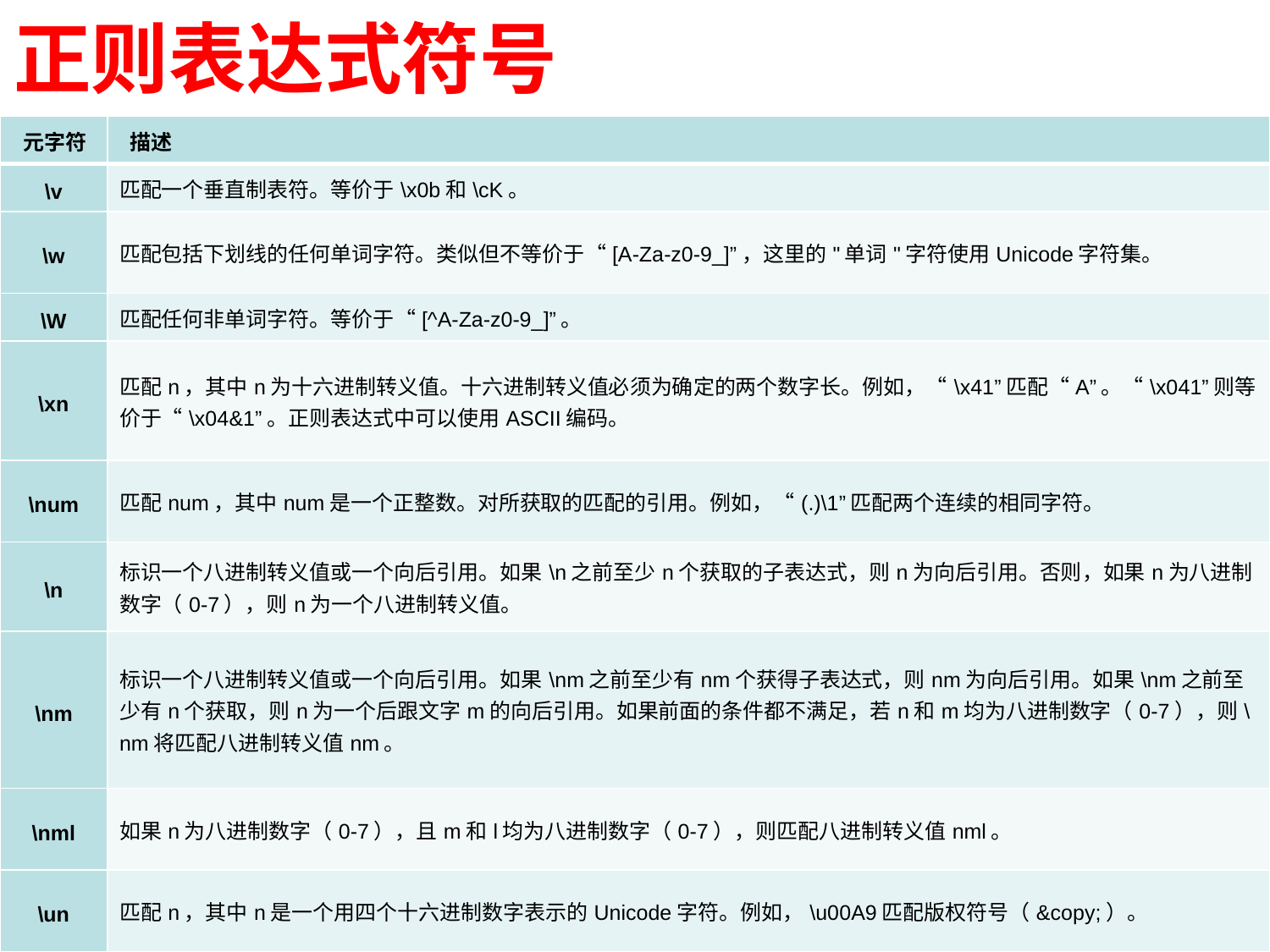

正则表达式符号
| 元字符 | 描述 |
| --- | --- |
| \v | 匹配一个垂直制表符。等价于\x0b和\cK。 |
| \w | 匹配包括下划线的任何单词字符。类似但不等价于“[A-Za-z0-9\_]”，这里的"单词"字符使用Unicode字符集。 |
| \W | 匹配任何非单词字符。等价于“[^A-Za-z0-9\_]”。 |
| \xn | 匹配n，其中n为十六进制转义值。十六进制转义值必须为确定的两个数字长。例如，“\x41”匹配“A”。“\x041”则等价于“\x04&1”。正则表达式中可以使用ASCII编码。 |
| \num | 匹配num，其中num是一个正整数。对所获取的匹配的引用。例如，“(.)\1”匹配两个连续的相同字符。 |
| \n | 标识一个八进制转义值或一个向后引用。如果\n之前至少n个获取的子表达式，则n为向后引用。否则，如果n为八进制数字（0-7），则n为一个八进制转义值。 |
| \nm | 标识一个八进制转义值或一个向后引用。如果\nm之前至少有nm个获得子表达式，则nm为向后引用。如果\nm之前至少有n个获取，则n为一个后跟文字m的向后引用。如果前面的条件都不满足，若n和m均为八进制数字（0-7），则\nm将匹配八进制转义值nm。 |
| \nml | 如果n为八进制数字（0-7），且m和l均为八进制数字（0-7），则匹配八进制转义值nml。 |
| \un | 匹配n，其中n是一个用四个十六进制数字表示的Unicode字符。例如，\u00A9匹配版权符号（&copy;）。 |